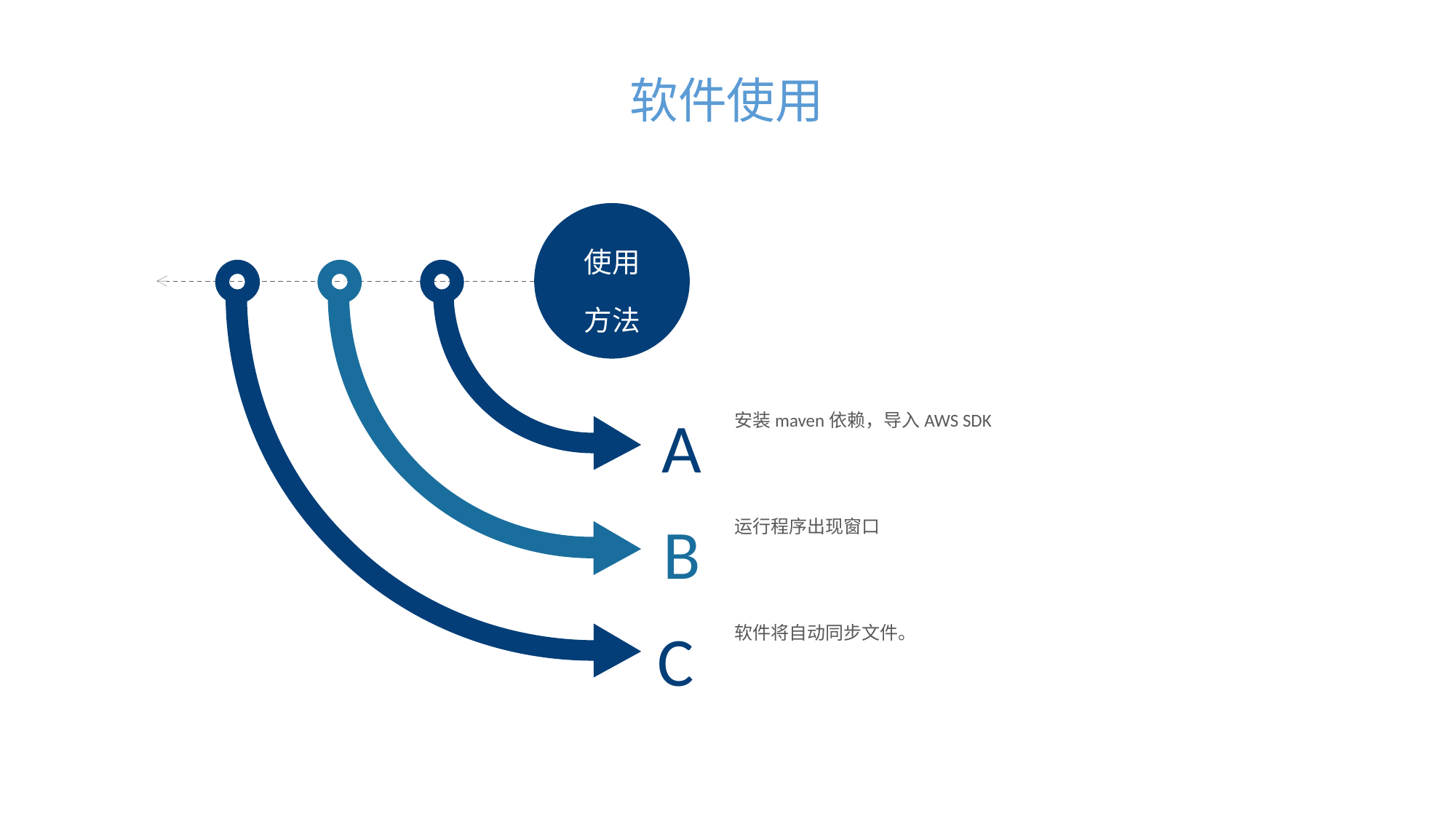

软件使用
使用
方法

安装maven依赖，导入AWS SDK
A
运行程序出现窗口
B
软件将自动同步文件。
C